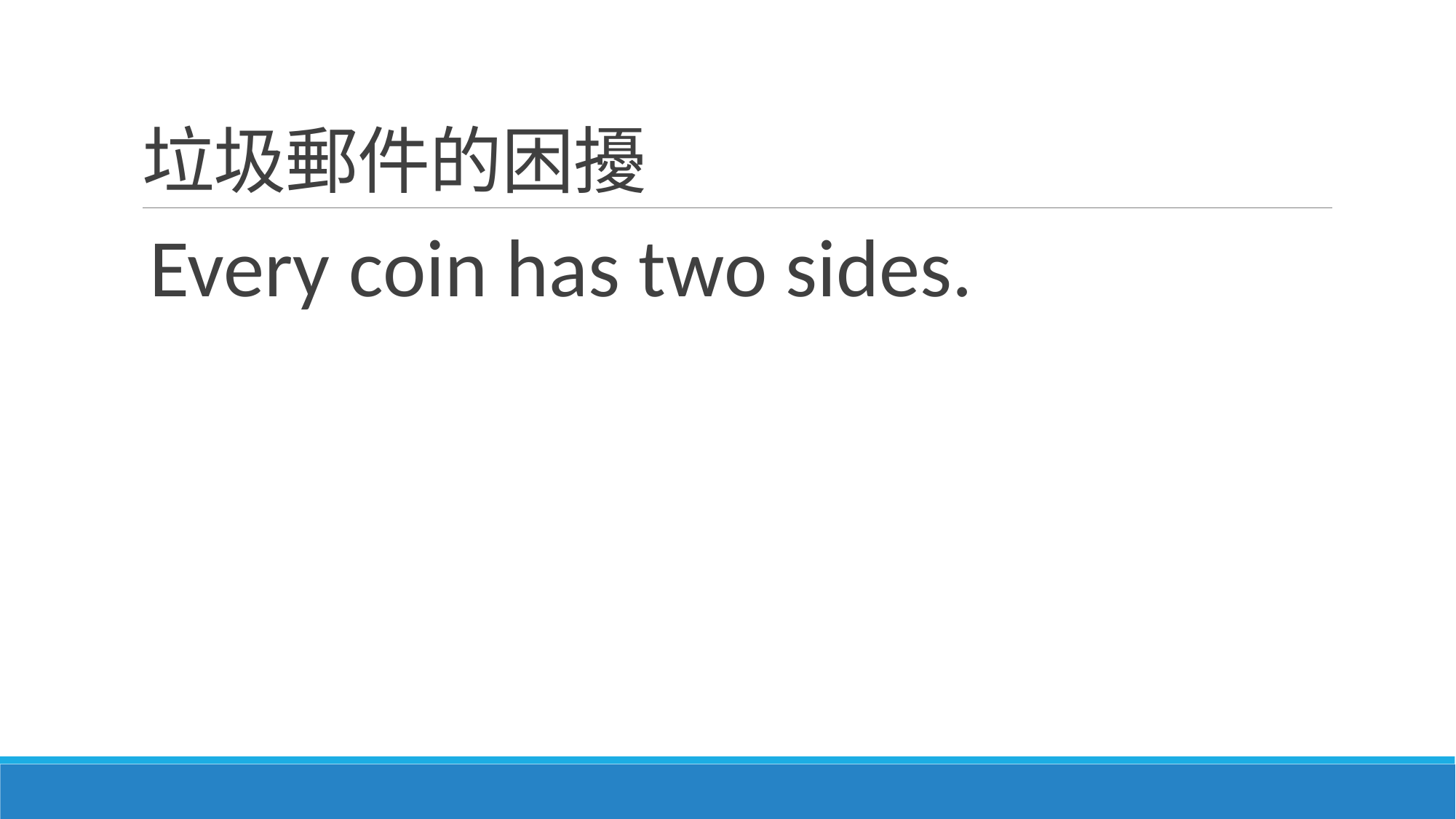

# 垃圾郵件的困擾
Every coin has two sides.